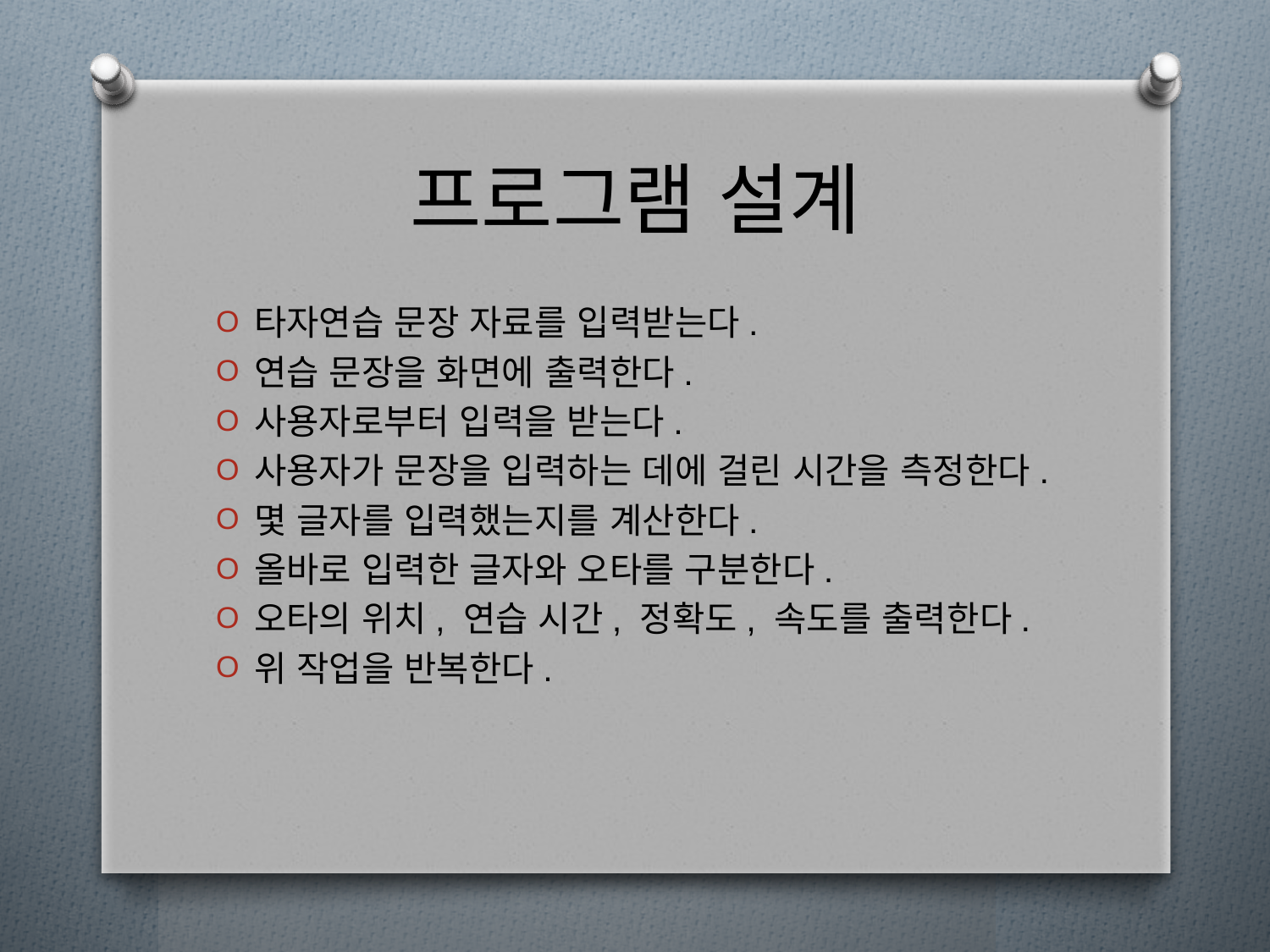

# 프로그램 설계
타자연습 문장 자료를 입력받는다.
연습 문장을 화면에 출력한다.
사용자로부터 입력을 받는다.
사용자가 문장을 입력하는 데에 걸린 시간을 측정한다.
몇 글자를 입력했는지를 계산한다.
올바로 입력한 글자와 오타를 구분한다.
오타의 위치, 연습 시간, 정확도, 속도를 출력한다.
위 작업을 반복한다.